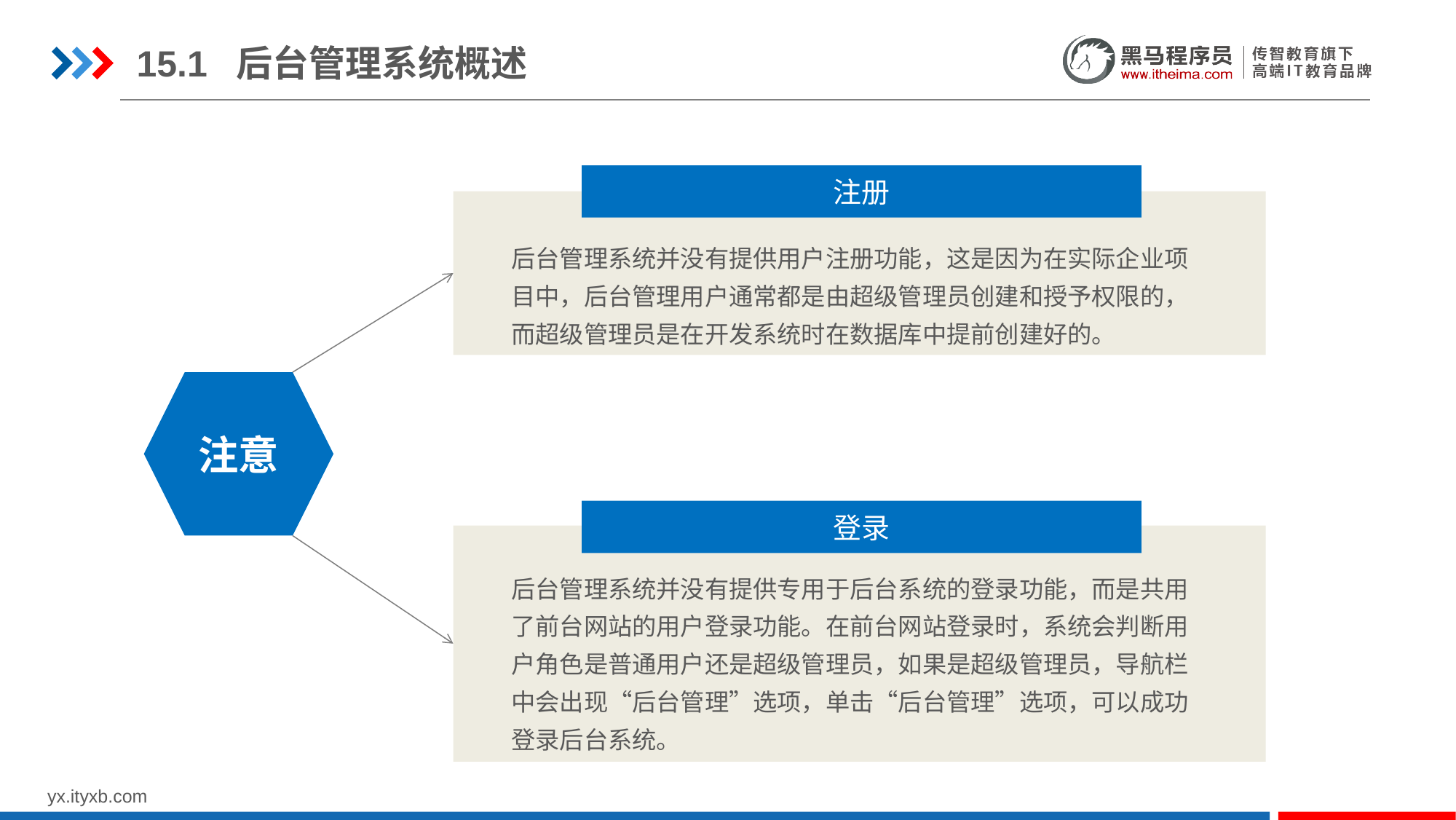

15.1  后台管理系统概述
注册

后台管理系统并没有提供用户注册功能，这是因为在实际企业项目中，后台管理用户通常都是由超级管理员创建和授予权限的，而超级管理员是在开发系统时在数据库中提前创建好的。
注意
登录

后台管理系统并没有提供专用于后台系统的登录功能，而是共用了前台网站的用户登录功能。在前台网站登录时，系统会判断用户角色是普通用户还是超级管理员，如果是超级管理员，导航栏中会出现“后台管理”选项，单击“后台管理”选项，可以成功登录后台系统。